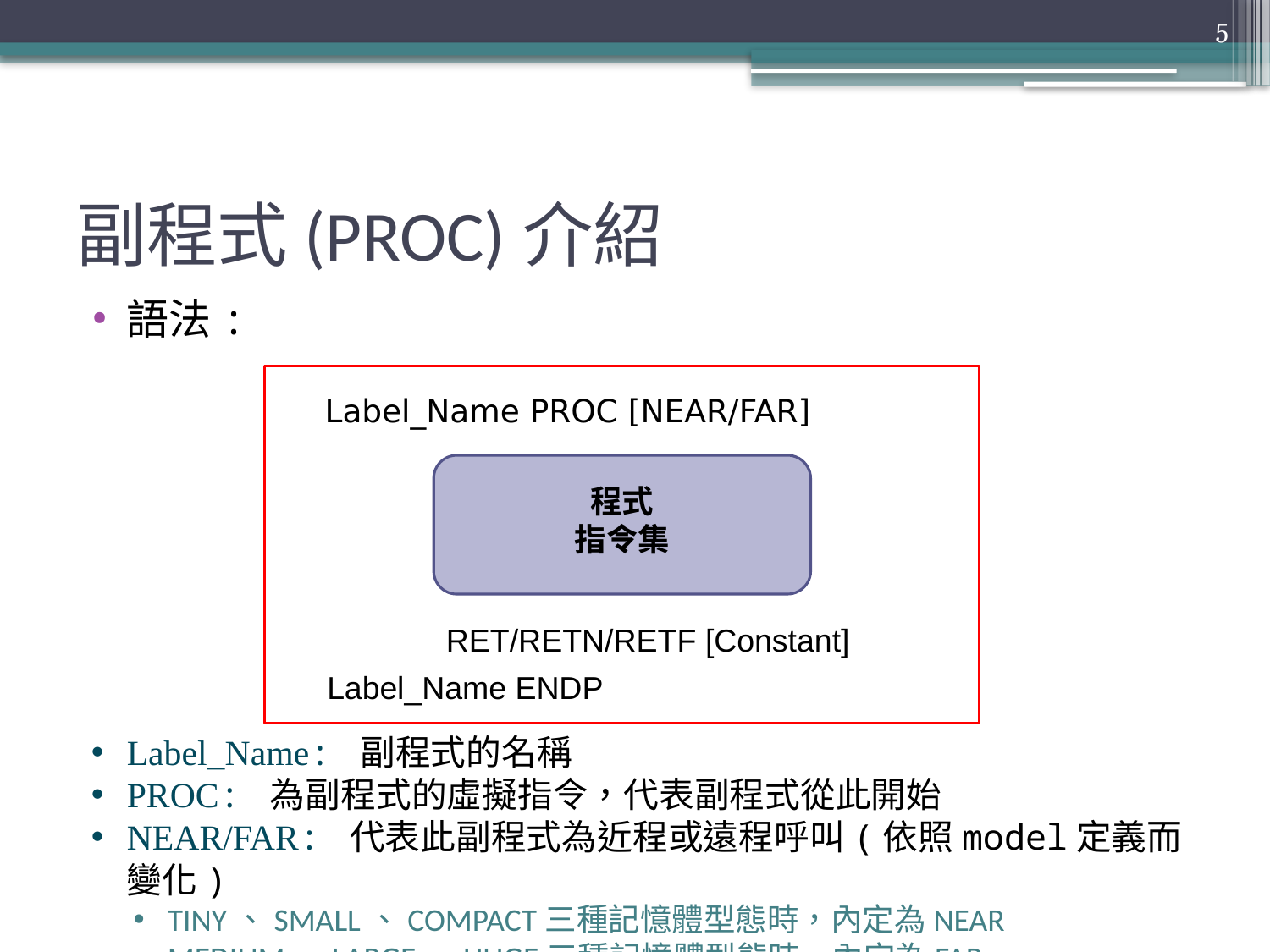

5
# 副程式(PROC)介紹
語法:

Label_Name: 副程式的名稱
PROC: 為副程式的虛擬指令，代表副程式從此開始
NEAR/FAR: 代表此副程式為近程或遠程呼叫(依照model定義而變化)
TINY、SMALL、COMPACT三種記憶體型態時，內定為NEAR
MEDIUM、LARGE、HUGE三種記憶體型態時，內定為FAR

Label_Name PROC [NEAR/FAR]

程式
指令集
RET/RETN/RETF [Constant]
Label_Name ENDP